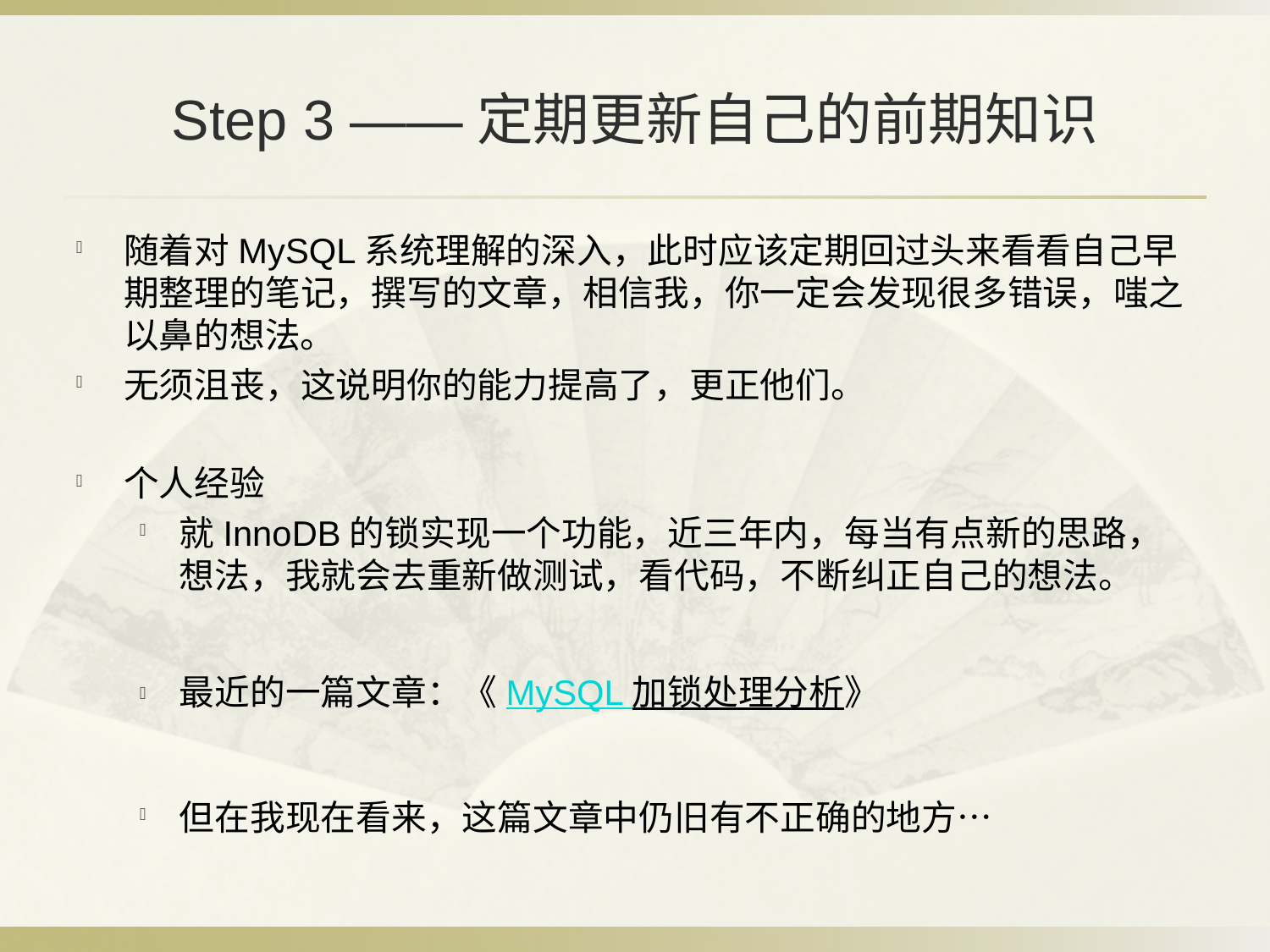

# Step 3 ——定期更新自己的前期知识
随着对MySQL系统理解的深入，此时应该定期回过头来看看自己早期整理的笔记，撰写的文章，相信我，你一定会发现很多错误，嗤之以鼻的想法。
无须沮丧，这说明你的能力提高了，更正他们。

个人经验
就InnoDB的锁实现一个功能，近三年内，每当有点新的思路，想法，我就会去重新做测试，看代码，不断纠正自己的想法。

最近的一篇文章：《MySQL 加锁处理分析》

但在我现在看来，这篇文章中仍旧有不正确的地方…